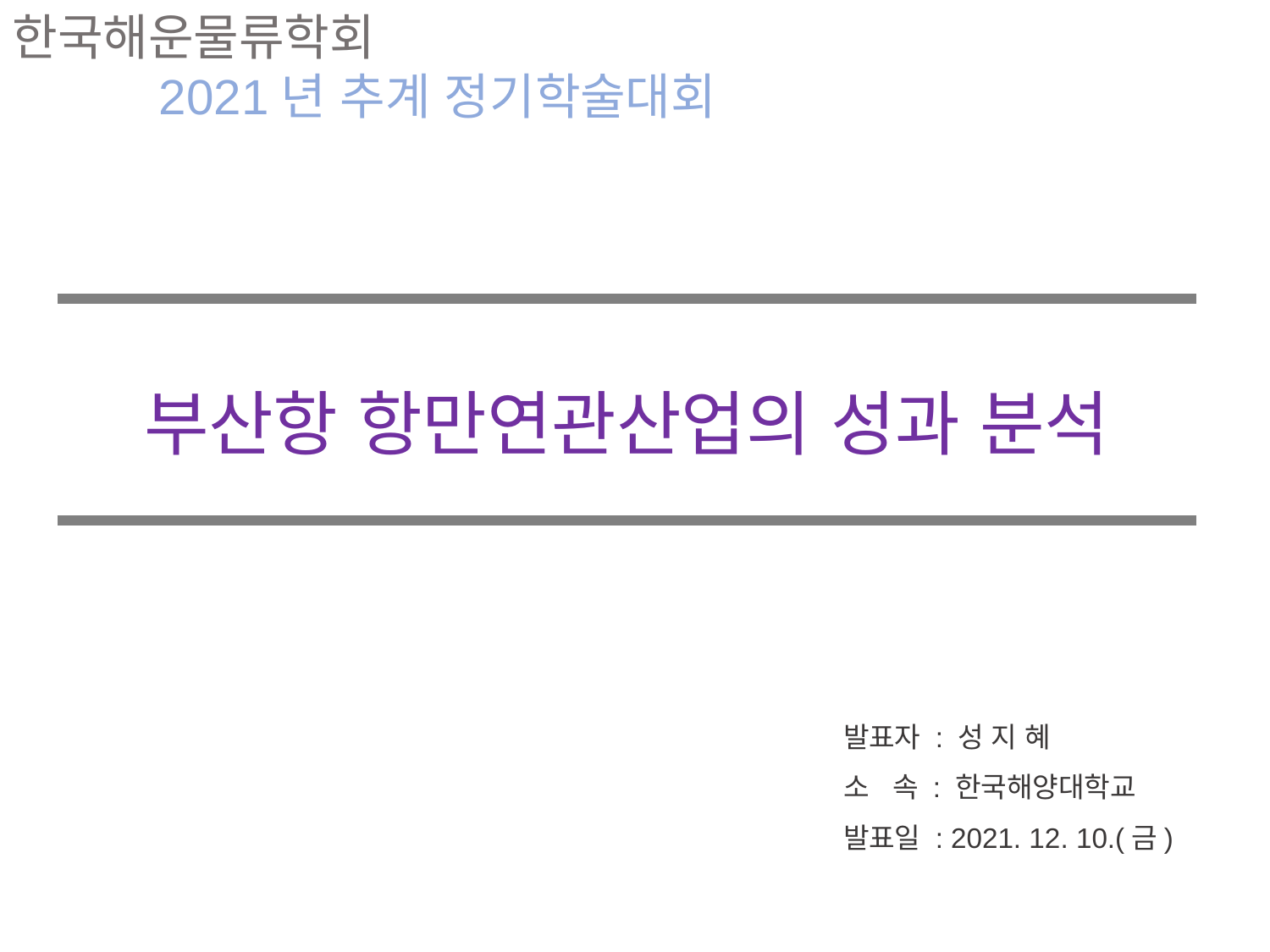

한국해운물류학회
2021년 추계 정기학술대회
부산항 항만연관산업의 성과 분석
발표자 : 성 지 혜
소   속 : 한국해양대학교
발표일 : 2021. 12. 10.(금)